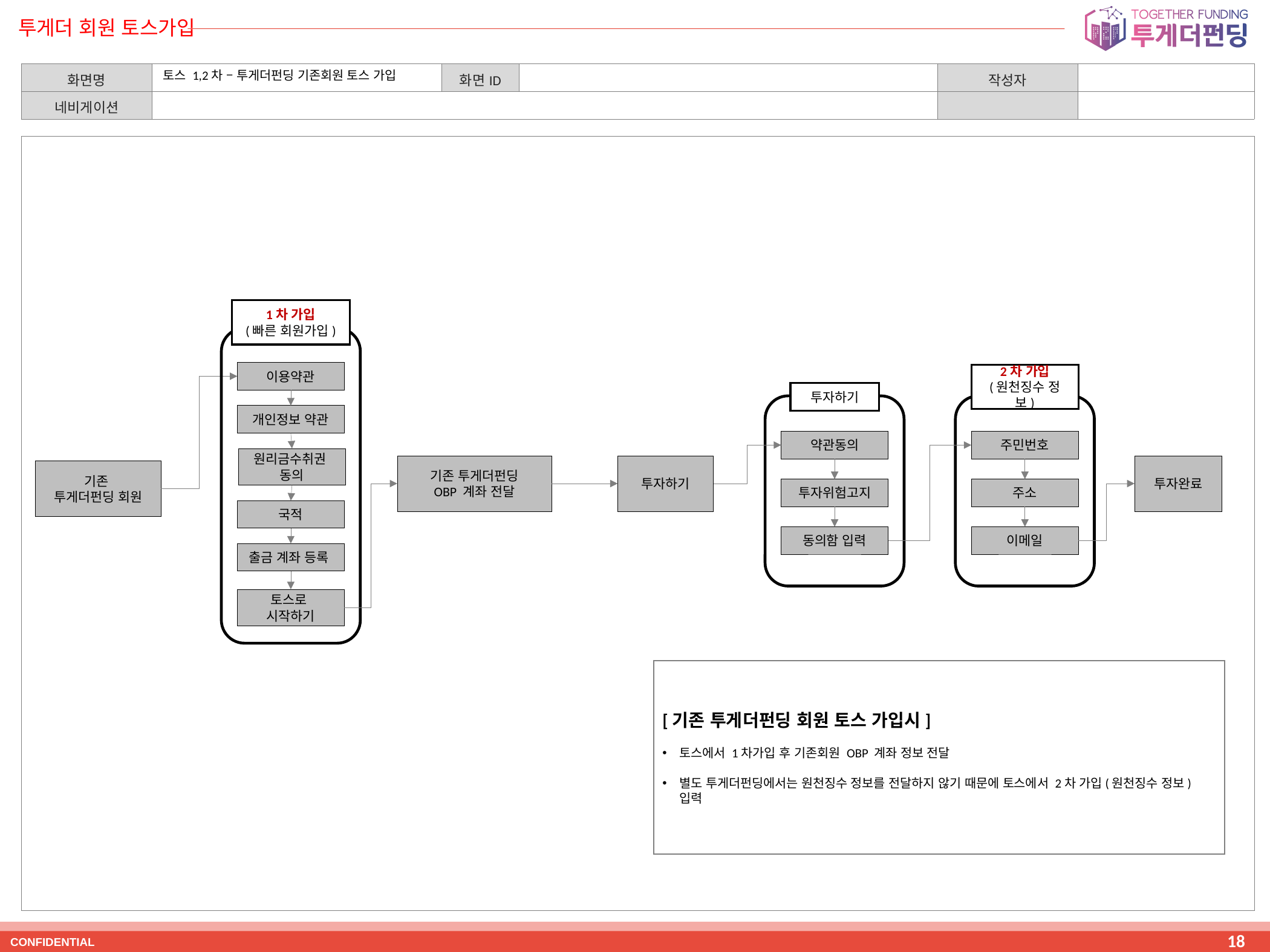

# 투게더 회원 토스가입
토스 1,2차 – 투게더펀딩 기존회원 토스 가입
1차 가입
(빠른 회원가입)

이용약관
2차 가입
(원천징수 정보)
투자하기

개인정보 약관
약관동의
주민번호
원리금수취권
동의
기존 투게더펀딩
OBP 계좌 전달
투자하기
투자완료
기존
투게더펀딩 회원
투자위험고지
주소
국적
동의함 입력
이메일
출금 계좌 등록
토스로
시작하기
[기존 투게더펀딩 회원 토스 가입시]

토스에서 1차가입 후 기존회원 OBP 계좌 정보 전달

별도 투게더펀딩에서는 원천징수 정보를 전달하지 않기 때문에 토스에서 2차 가입(원천징수 정보) 입력
18